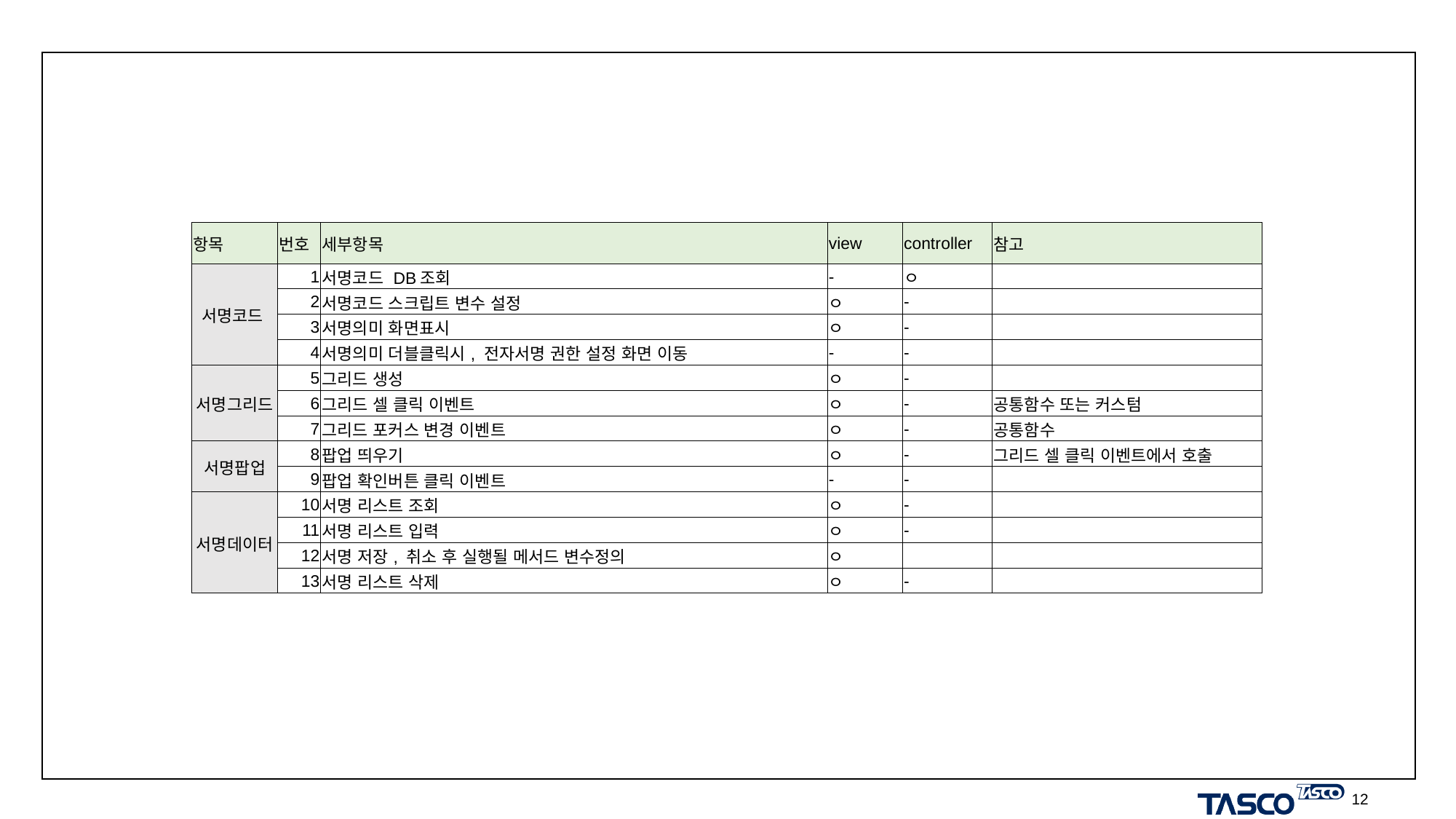

# 전자서명 구현 항목
| 항목 | 번호 | 세부항목 | view | controller | 참고 |
| --- | --- | --- | --- | --- | --- |
| 서명코드 | 1 | 서명코드 DB조회 | - | ㅇ |  |
|  | 2 | 서명코드 스크립트 변수 설정 | ㅇ | - |  |
|  | 3 | 서명의미 화면표시 | ㅇ | - |  |
|  | 4 | 서명의미 더블클릭시, 전자서명 권한 설정 화면 이동 | - | - |  |
| 서명그리드 | 5 | 그리드 생성 | ㅇ | - |  |
|  | 6 | 그리드 셀 클릭 이벤트 | ㅇ | - | 공통함수 또는 커스텀 |
|  | 7 | 그리드 포커스 변경 이벤트 | ㅇ | - | 공통함수 |
| 서명팝업 | 8 | 팝업 띄우기 | ㅇ | - | 그리드 셀 클릭 이벤트에서 호출 |
|  | 9 | 팝업 확인버튼 클릭 이벤트 | - | - |  |
| 서명데이터 | 10 | 서명 리스트 조회 | ㅇ | - |  |
|  | 11 | 서명 리스트 입력 | ㅇ | - |  |
|  | 12 | 서명 저장, 취소 후 실행될 메서드 변수정의 | ㅇ |  |  |
|  | 13 | 서명 리스트 삭제 | ㅇ | - |  |